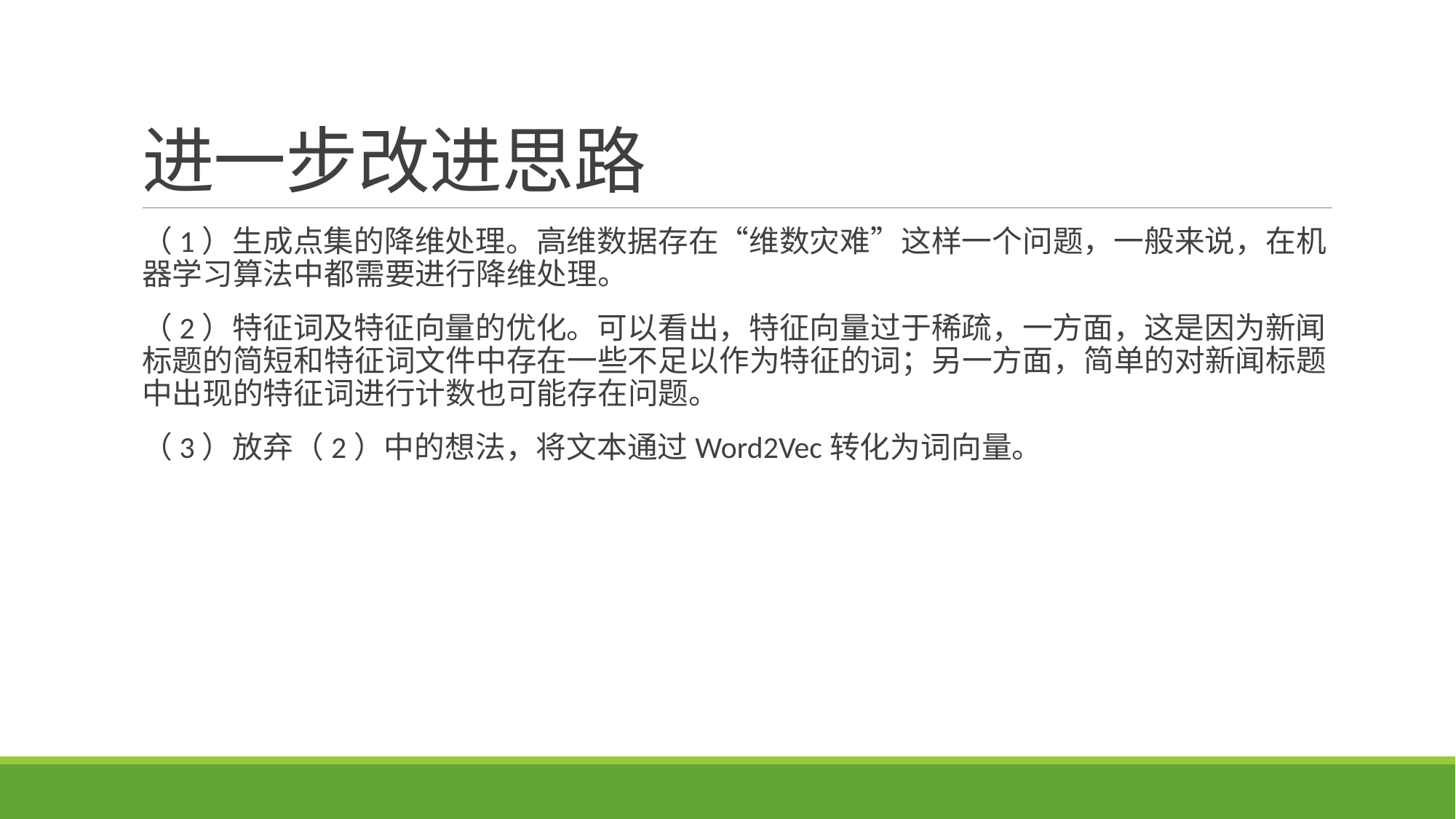

# 进一步改进思路
（1）生成点集的降维处理。高维数据存在“维数灾难”这样一个问题，一般来说，在机器学习算法中都需要进行降维处理。
（2）特征词及特征向量的优化。可以看出，特征向量过于稀疏，一方面，这是因为新闻标题的简短和特征词文件中存在一些不足以作为特征的词；另一方面，简单的对新闻标题中出现的特征词进行计数也可能存在问题。
（3）放弃（2）中的想法，将文本通过Word2Vec转化为词向量。